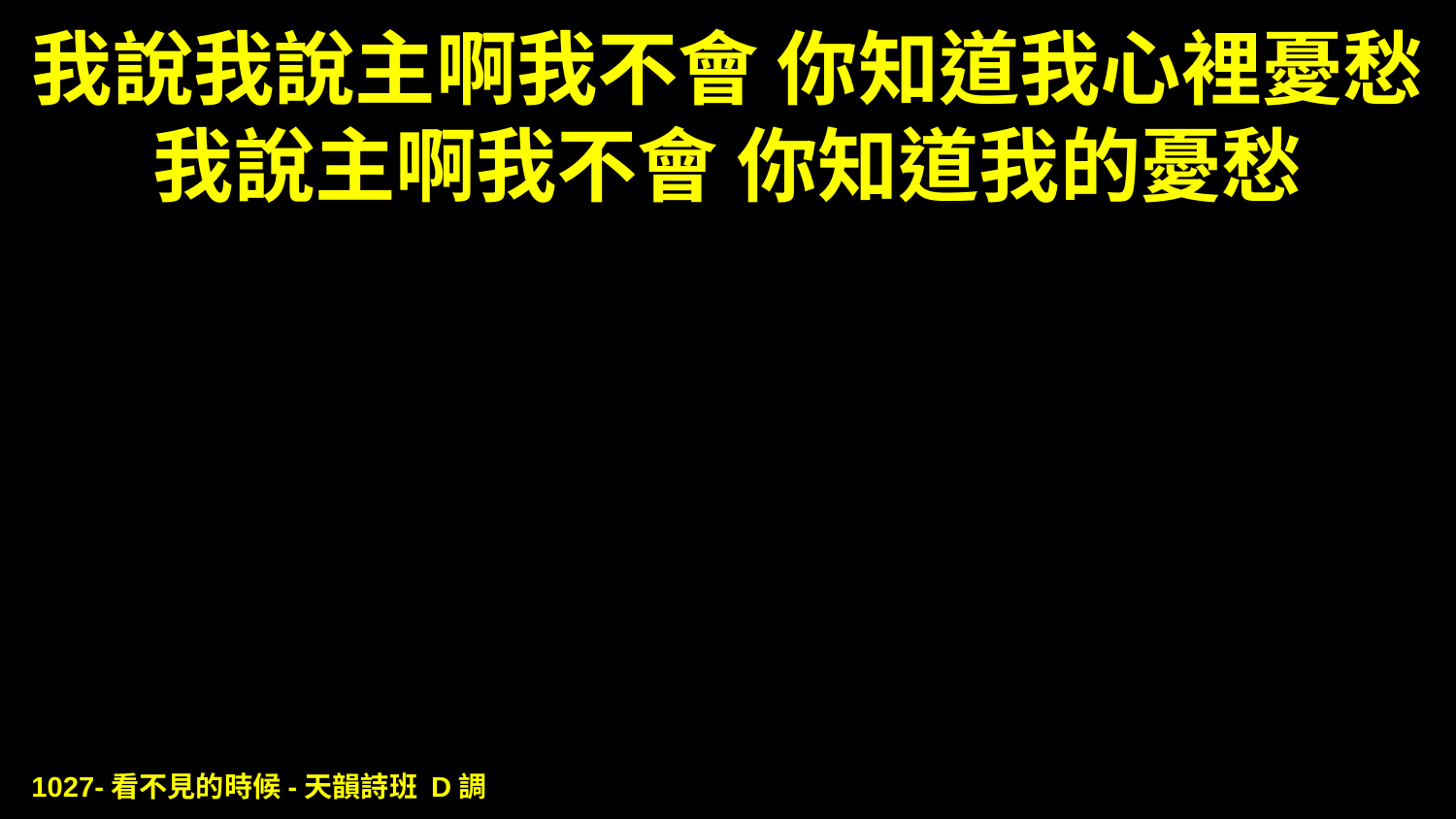

# 我說我說主啊我不會 你知道我心裡憂愁 我說主啊我不會 你知道我的憂愁
1027-看不見的時候-天韻詩班 D調